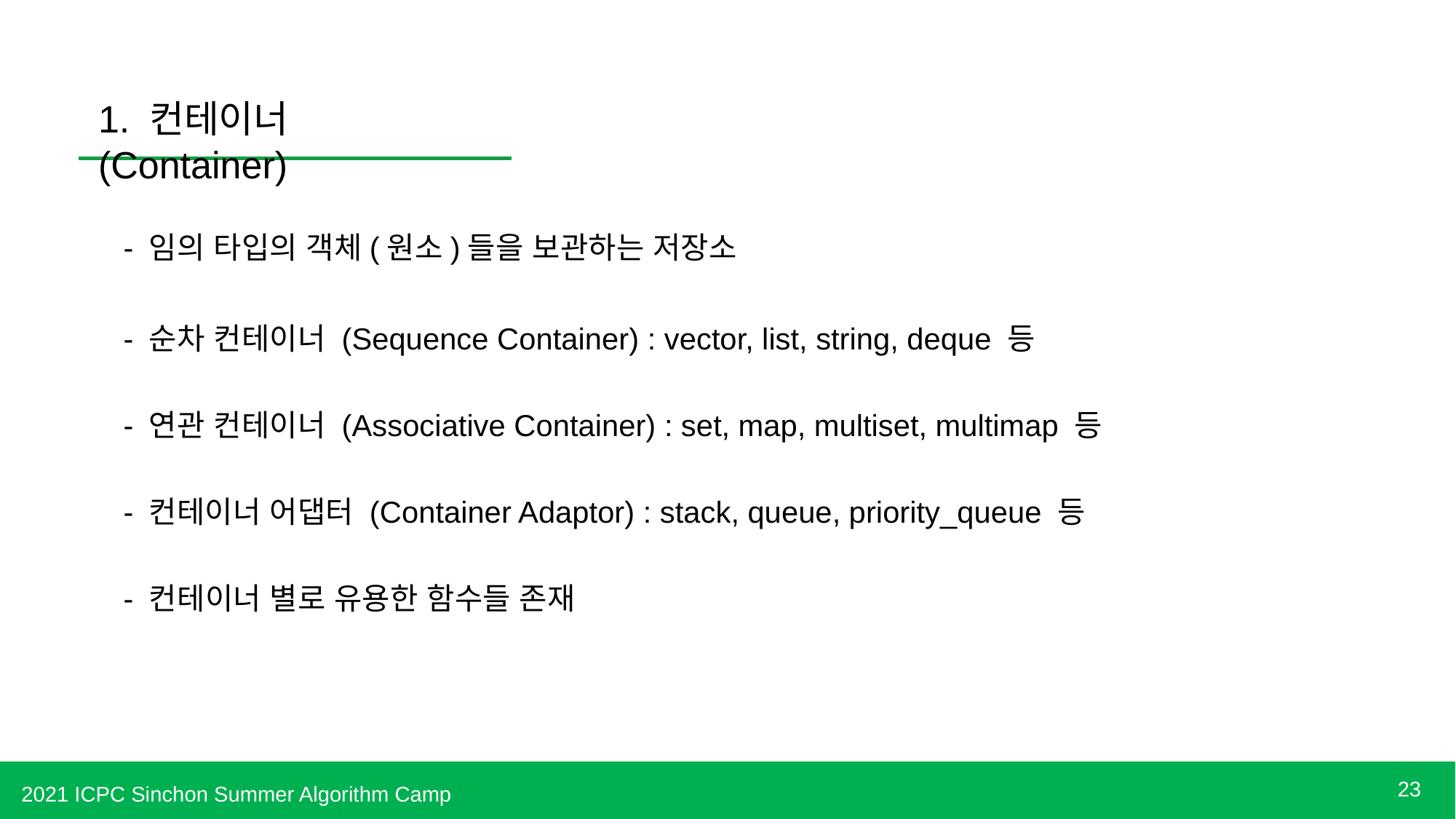

1. 컨테이너 (Container)
- 임의 타입의 객체(원소)들을 보관하는 저장소
- 순차 컨테이너 (Sequence Container) : vector, list, string, deque 등
- 연관 컨테이너 (Associative Container) : set, map, multiset, multimap 등
- 컨테이너 어댑터 (Container Adaptor) : stack, queue, priority_queue 등
- 컨테이너 별로 유용한 함수들 존재

23
2021 ICPC Sinchon Summer Algorithm Camp